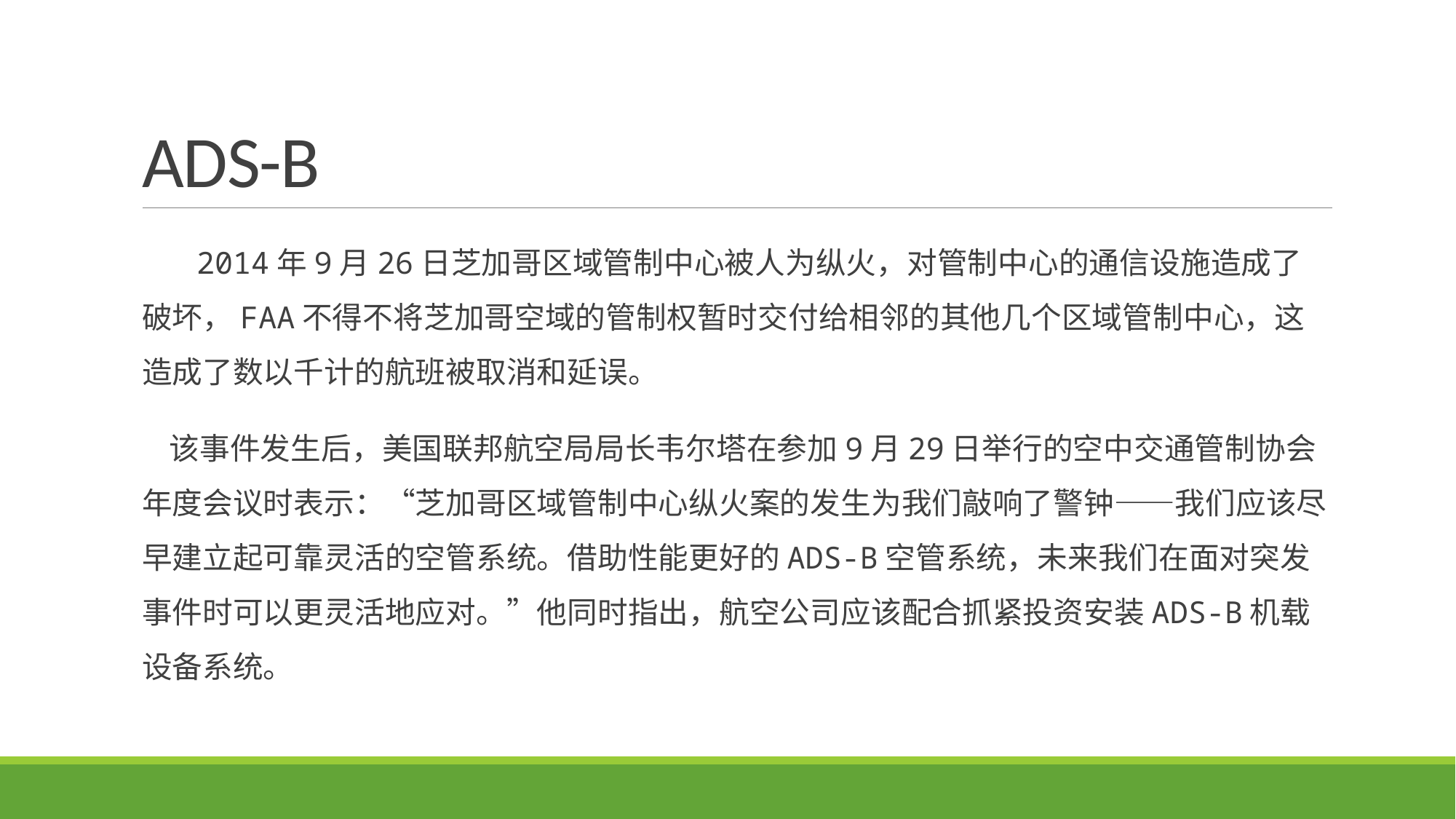

# ADS-B
   2014年9月26日芝加哥区域管制中心被人为纵火，对管制中心的通信设施造成了破坏，FAA不得不将芝加哥空域的管制权暂时交付给相邻的其他几个区域管制中心，这造成了数以千计的航班被取消和延误。
   该事件发生后，美国联邦航空局局长韦尔塔在参加9月29日举行的空中交通管制协会年度会议时表示：“芝加哥区域管制中心纵火案的发生为我们敲响了警钟——我们应该尽早建立起可靠灵活的空管系统。借助性能更好的ADS-B空管系统，未来我们在面对突发事件时可以更灵活地应对。”他同时指出，航空公司应该配合抓紧投资安装ADS-B机载设备系统。